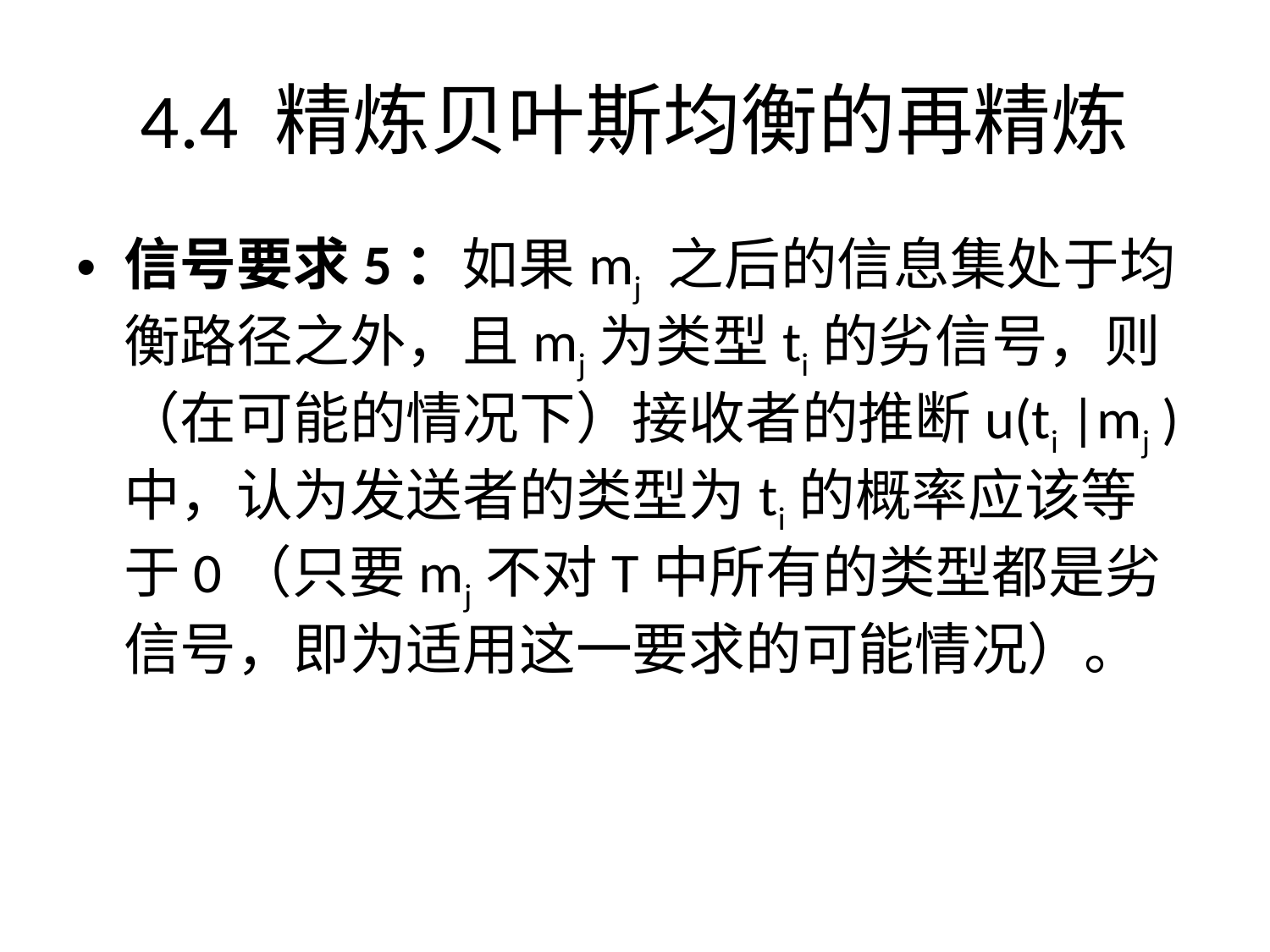

4.4 精炼贝叶斯均衡的再精炼
信号要求5：如果mj 之后的信息集处于均衡路径之外，且mj为类型ti的劣信号，则（在可能的情况下）接收者的推断u(ti |mj )中，认为发送者的类型为ti的概率应该等于0（只要mj不对T中所有的类型都是劣信号，即为适用这一要求的可能情况）。